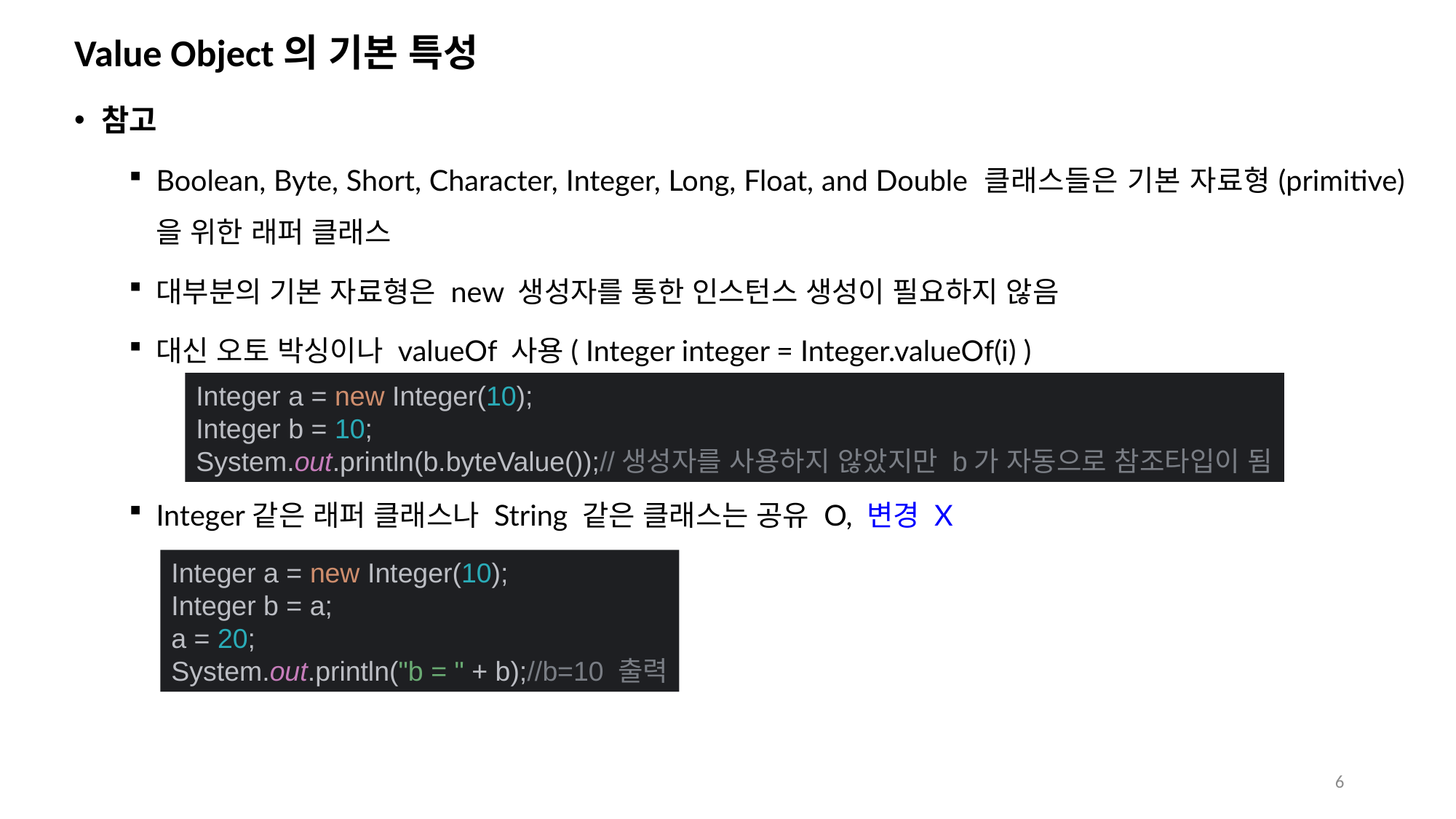

# Value Object의 기본 특성
참고
Boolean, Byte, Short, Character, Integer, Long, Float, and Double 클래스들은 기본 자료형(primitive) 을 위한 래퍼 클래스
대부분의 기본 자료형은 new 생성자를 통한 인스턴스 생성이 필요하지 않음
대신 오토 박싱이나 valueOf 사용( Integer integer = Integer.valueOf(i) )

Integer같은 래퍼 클래스나 String 같은 클래스는 공유 O, 변경 X

Integer a = new Integer(10);
Integer b = 10;
System.out.println(b.byteValue());//생성자를 사용하지 않았지만 b가 자동으로 참조타입이 됨
Integer a = new Integer(10);
Integer b = a;
a = 20;
System.out.println("b = " + b);//b=10 출력
6